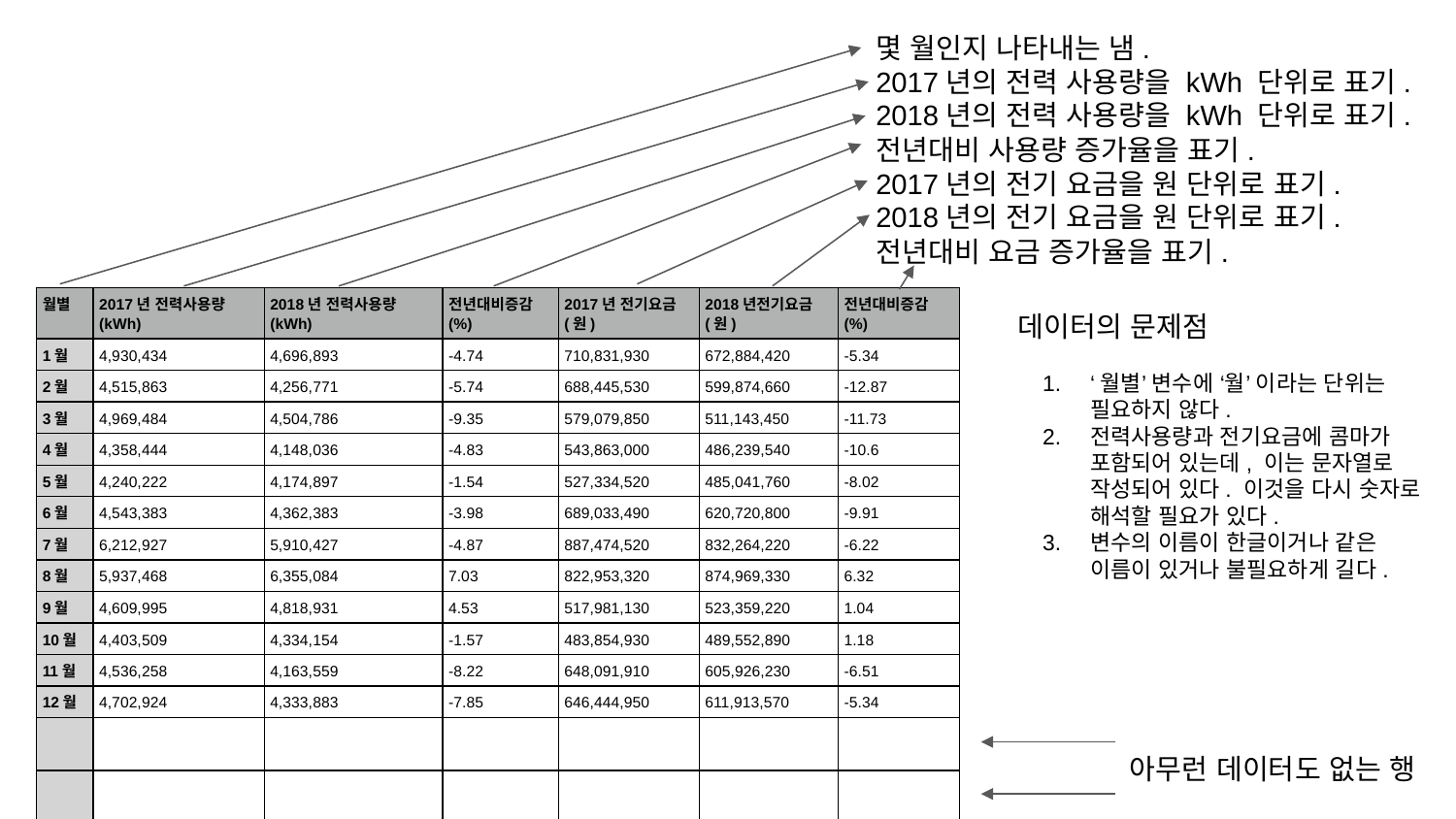

몇 월인지 나타내는 냄.
2017년의 전력 사용량을 kWh 단위로 표기.
2018년의 전력 사용량을 kWh 단위로 표기.
전년대비 사용량 증가율을 표기.
2017년의 전기 요금을 원 단위로 표기.
2018년의 전기 요금을 원 단위로 표기.
전년대비 요금 증가율을 표기.
| 월별 | 2017년 전력사용량(kWh) | 2018년 전력사용량(kWh) | 전년대비증감(%) | 2017년 전기요금(원) | 2018년전기요금(원) | 전년대비증감(%) |
| --- | --- | --- | --- | --- | --- | --- |
| 1월 | 4,930,434 | 4,696,893 | -4.74 | 710,831,930 | 672,884,420 | -5.34 |
| 2월 | 4,515,863 | 4,256,771 | -5.74 | 688,445,530 | 599,874,660 | -12.87 |
| 3월 | 4,969,484 | 4,504,786 | -9.35 | 579,079,850 | 511,143,450 | -11.73 |
| 4월 | 4,358,444 | 4,148,036 | -4.83 | 543,863,000 | 486,239,540 | -10.6 |
| 5월 | 4,240,222 | 4,174,897 | -1.54 | 527,334,520 | 485,041,760 | -8.02 |
| 6월 | 4,543,383 | 4,362,383 | -3.98 | 689,033,490 | 620,720,800 | -9.91 |
| 7월 | 6,212,927 | 5,910,427 | -4.87 | 887,474,520 | 832,264,220 | -6.22 |
| 8월 | 5,937,468 | 6,355,084 | 7.03 | 822,953,320 | 874,969,330 | 6.32 |
| 9월 | 4,609,995 | 4,818,931 | 4.53 | 517,981,130 | 523,359,220 | 1.04 |
| 10월 | 4,403,509 | 4,334,154 | -1.57 | 483,854,930 | 489,552,890 | 1.18 |
| 11월 | 4,536,258 | 4,163,559 | -8.22 | 648,091,910 | 605,926,230 | -6.51 |
| 12월 | 4,702,924 | 4,333,883 | -7.85 | 646,444,950 | 611,913,570 | -5.34 |
|  |  |  |  |  |  |  |
|  |  |  |  |  |  |  |
데이터의 문제점
‘월별’ 변수에 ‘월’ 이라는 단위는 필요하지 않다.
전력사용량과 전기요금에 콤마가 포함되어 있는데, 이는 문자열로 작성되어 있다. 이것을 다시 숫자로 해석할 필요가 있다.
변수의 이름이 한글이거나 같은 이름이 있거나 불필요하게 길다.
아무런 데이터도 없는 행